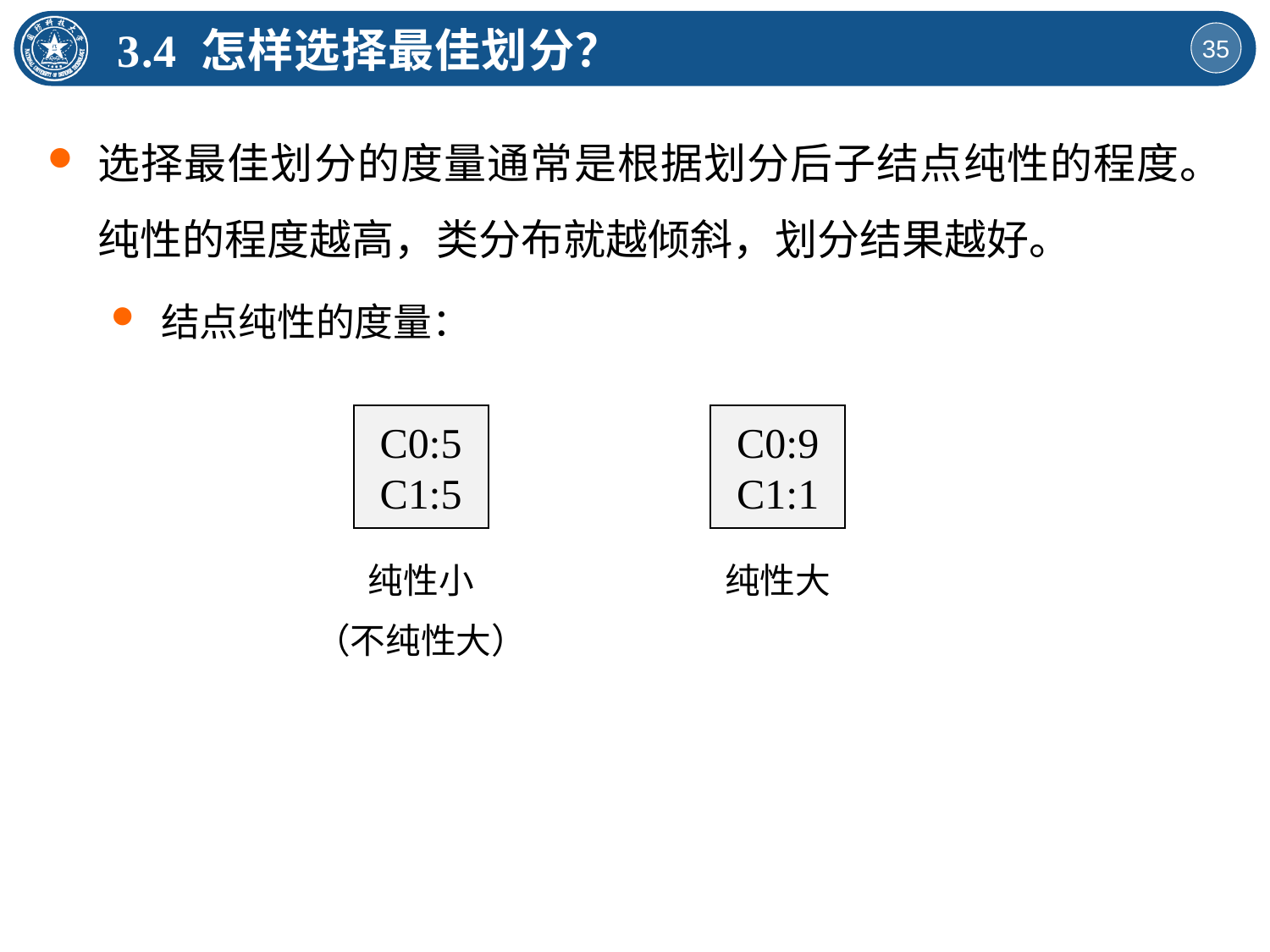

3.4 怎样选择最佳划分？
选择最佳划分的度量通常是根据划分后子结点纯性的程度。纯性的程度越高，类分布就越倾斜，划分结果越好。
结点纯性的度量：
C0:5
C1:5
C0:9
C1:1
纯性大
纯性小
（不纯性大）